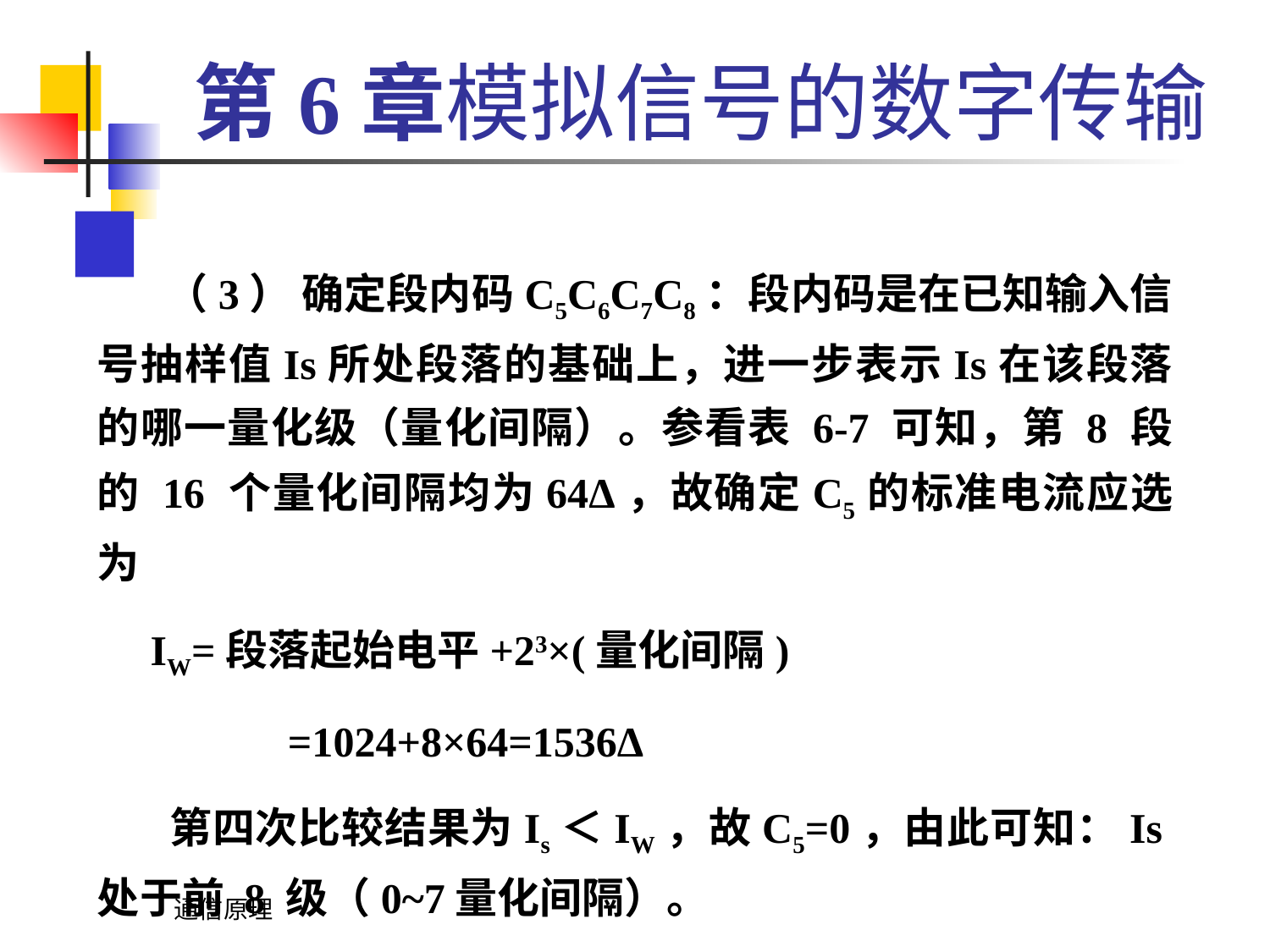

# 第6章模拟信号的数字传输
      （3） 确定段内码C5C6C7C8：段内码是在已知输入信号抽样值Is所处段落的基础上，进一步表示Is在该段落的哪一量化级（量化间隔）。参看表 6-7 可知，第 8 段的 16 个量化间隔均为64Δ，故确定C5的标准电流应选为
     IW=段落起始电平+23×(量化间隔)
                  =1024+8×64=1536Δ
      第四次比较结果为Is＜IW，故C5=0，由此可知：Is处于前 8 级（0~7量化间隔）。
通信原理